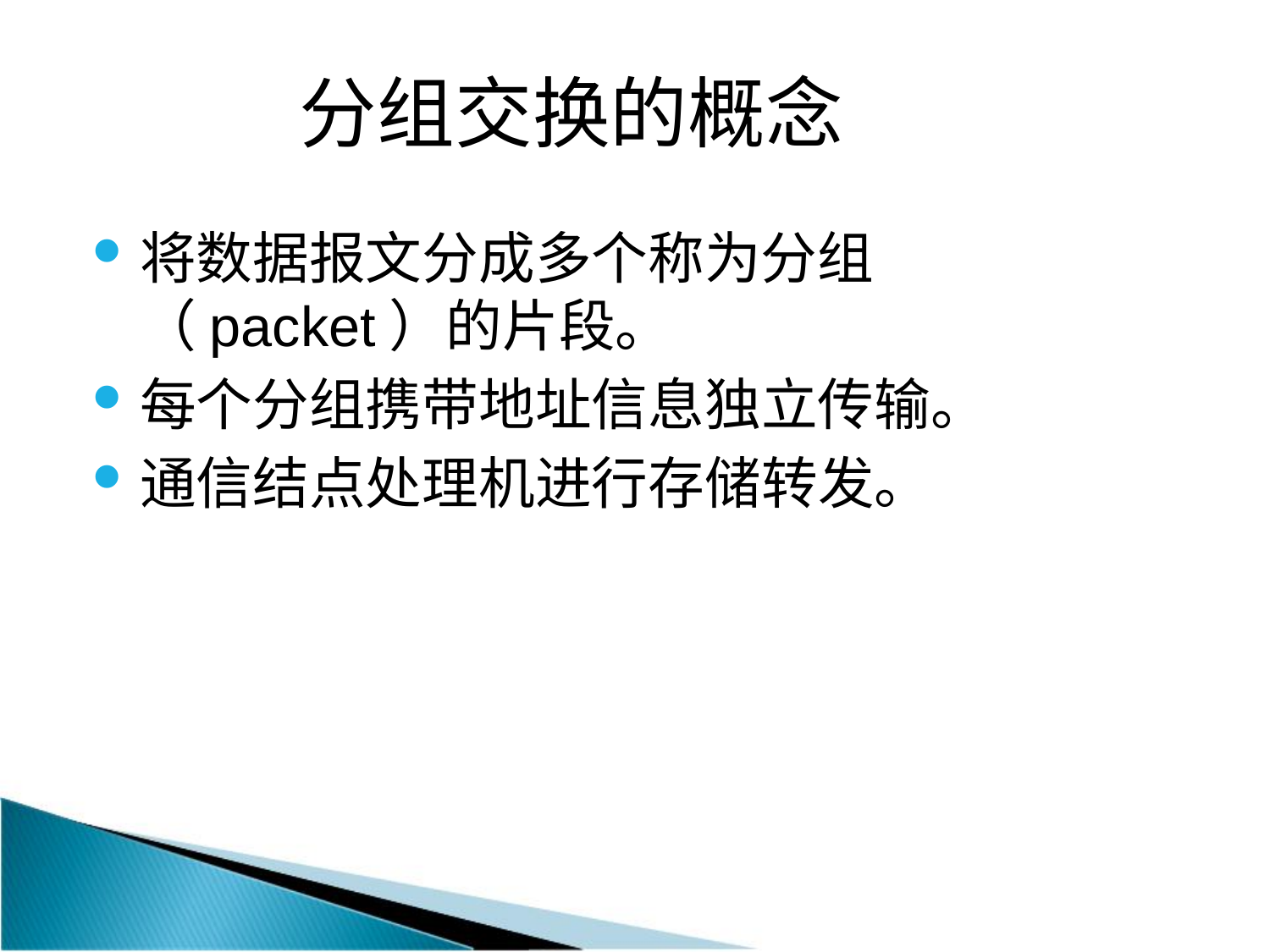

分组交换的概念
将数据报文分成多个称为分组（packet）的片段。
每个分组携带地址信息独立传输。
通信结点处理机进行存储转发。